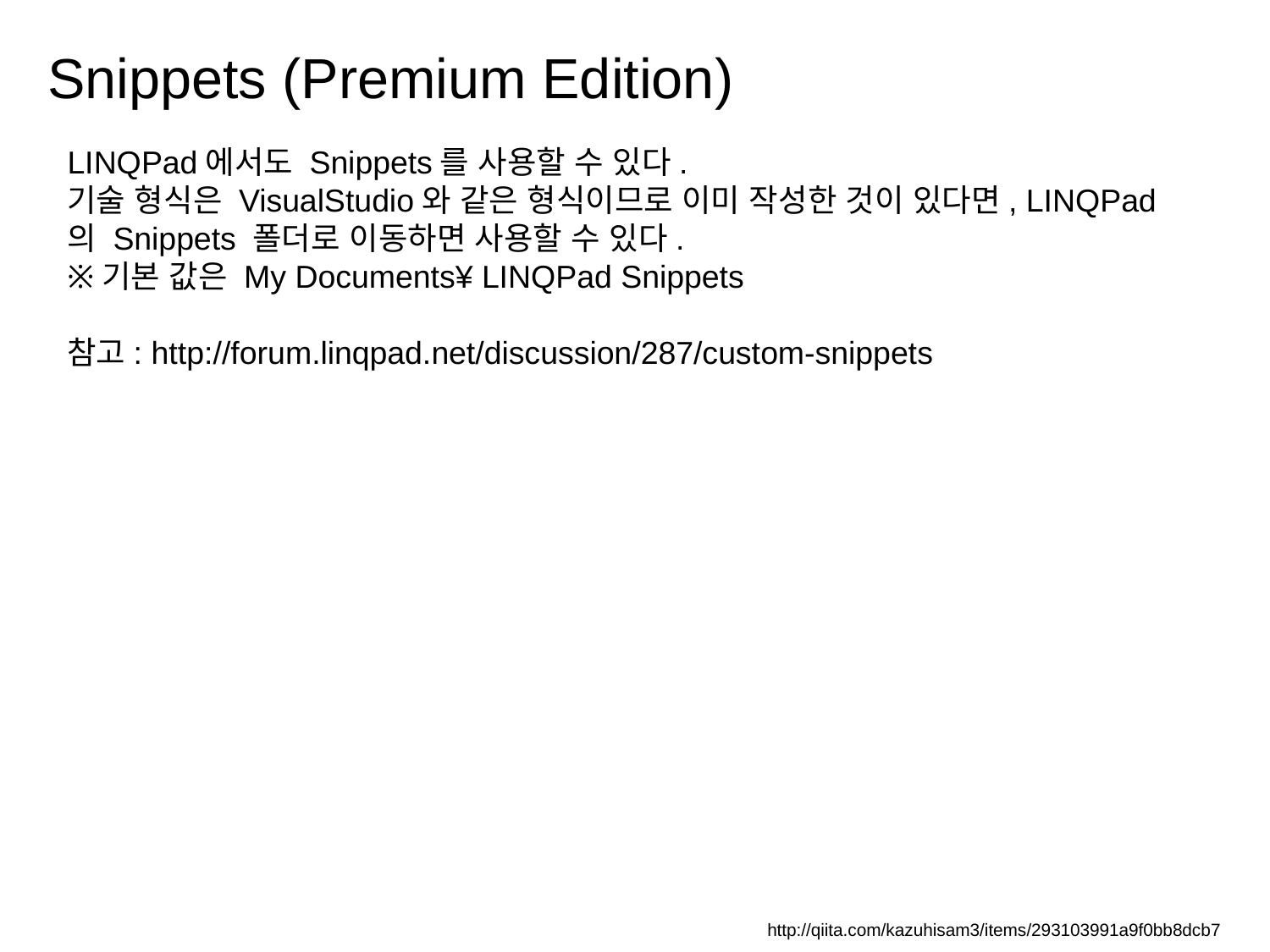

Snippets (Premium Edition)
LINQPad에서도 Snippets를 사용할 수 있다.
기술 형식은 VisualStudio와 같은 형식이므로 이미 작성한 것이 있다면, LINQPad의 Snippets 폴더로 이동하면 사용할 수 있다.
※기본 값은 My Documents¥ LINQPad Snippets

참고: http://forum.linqpad.net/discussion/287/custom-snippets
http://qiita.com/kazuhisam3/items/293103991a9f0bb8dcb7